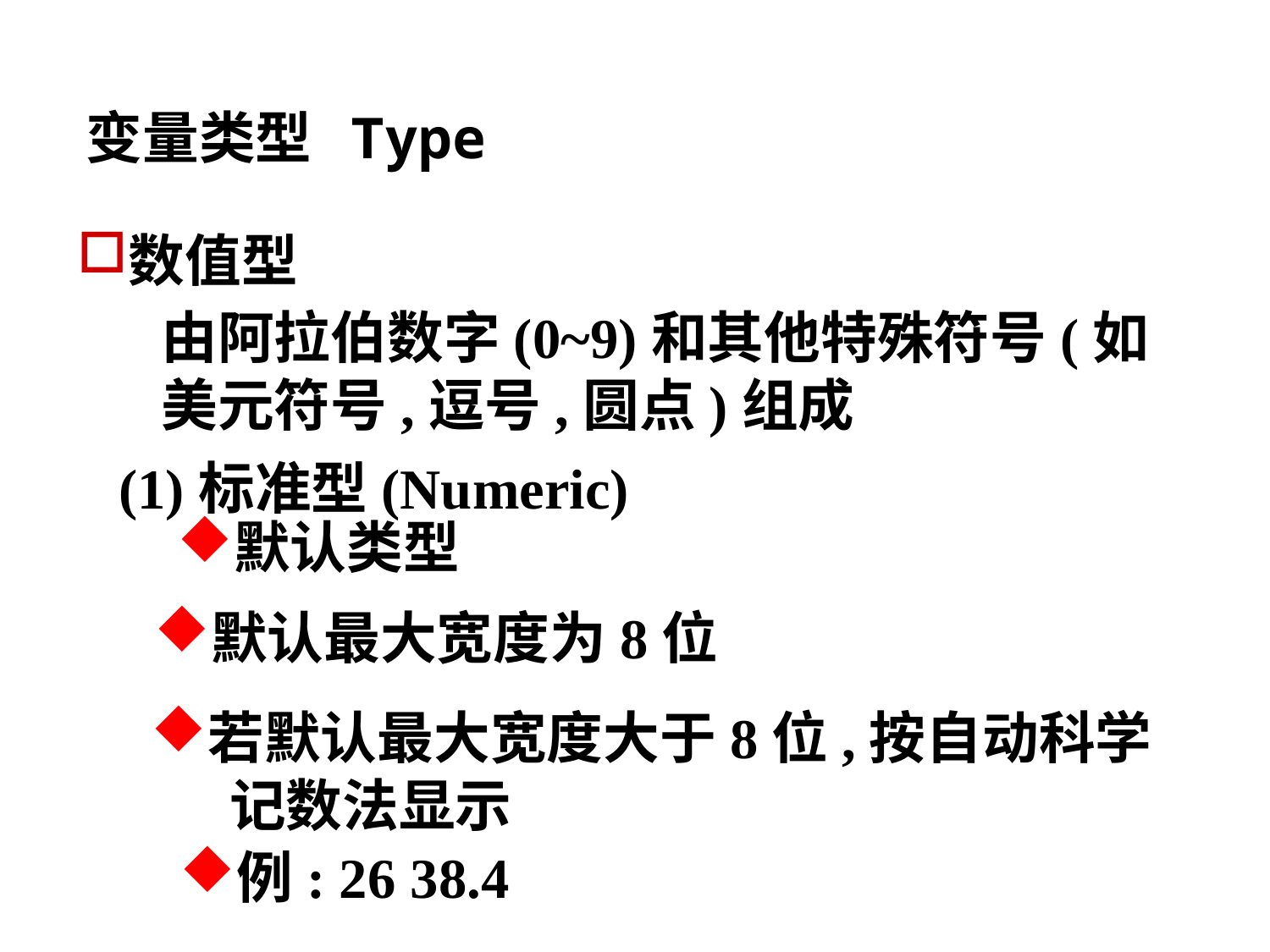

变量类型  Type
数值型
由阿拉伯数字(0~9)和其他特殊符号(如
美元符号,逗号,圆点)组成
      (1)标准型(Numeric)
默认类型
默认最大宽度为8位
若默认最大宽度大于8位,按自动科学
     记数法显示
例: 26 38.4